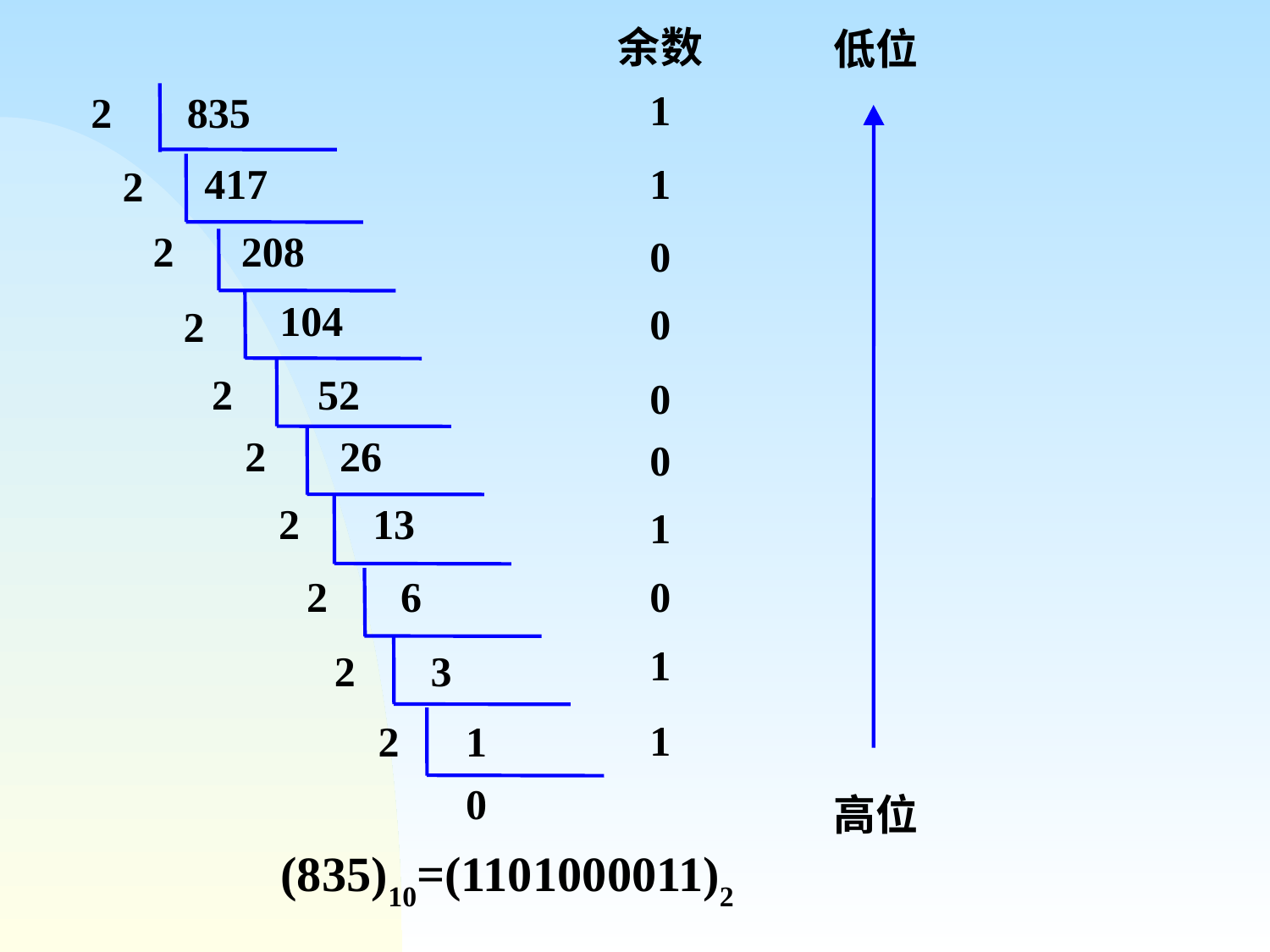

余数

1
2
835

417
1
2

2
208
0

104
0
2

2
52
0

2
26
0

2
13
1

2
6
0

1
2
3

1
2
 1

 0

低位

高位
(835)10=(1101000011)2
19